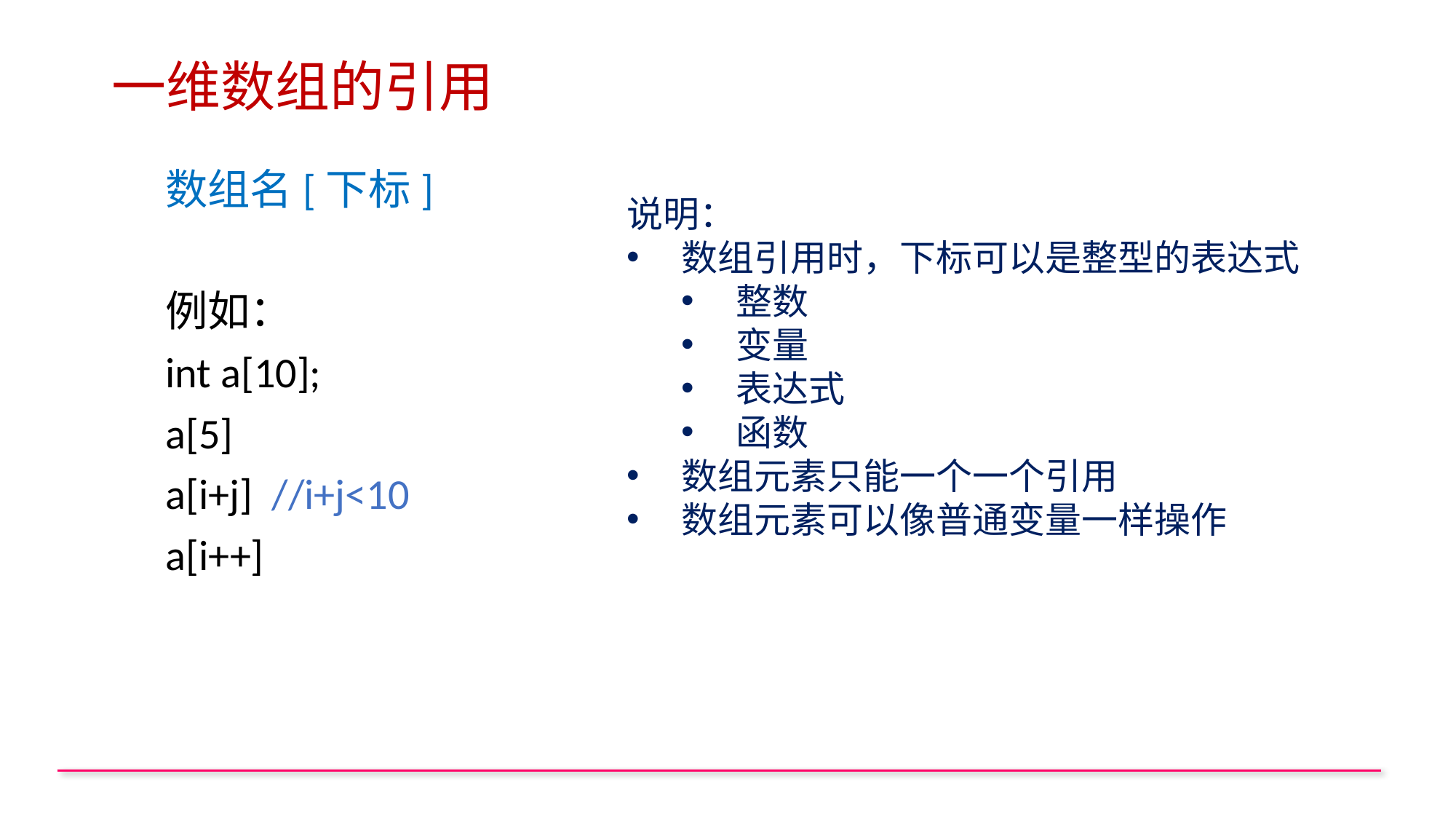

# 一维数组的引用
数组名[下标]

例如：
int a[10];
a[5]
a[i+j]  //i+j<10
a[i++]
说明：
数组引用时，下标可以是整型的表达式
整数
变量
表达式
函数
数组元素只能一个一个引用
数组元素可以像普通变量一样操作